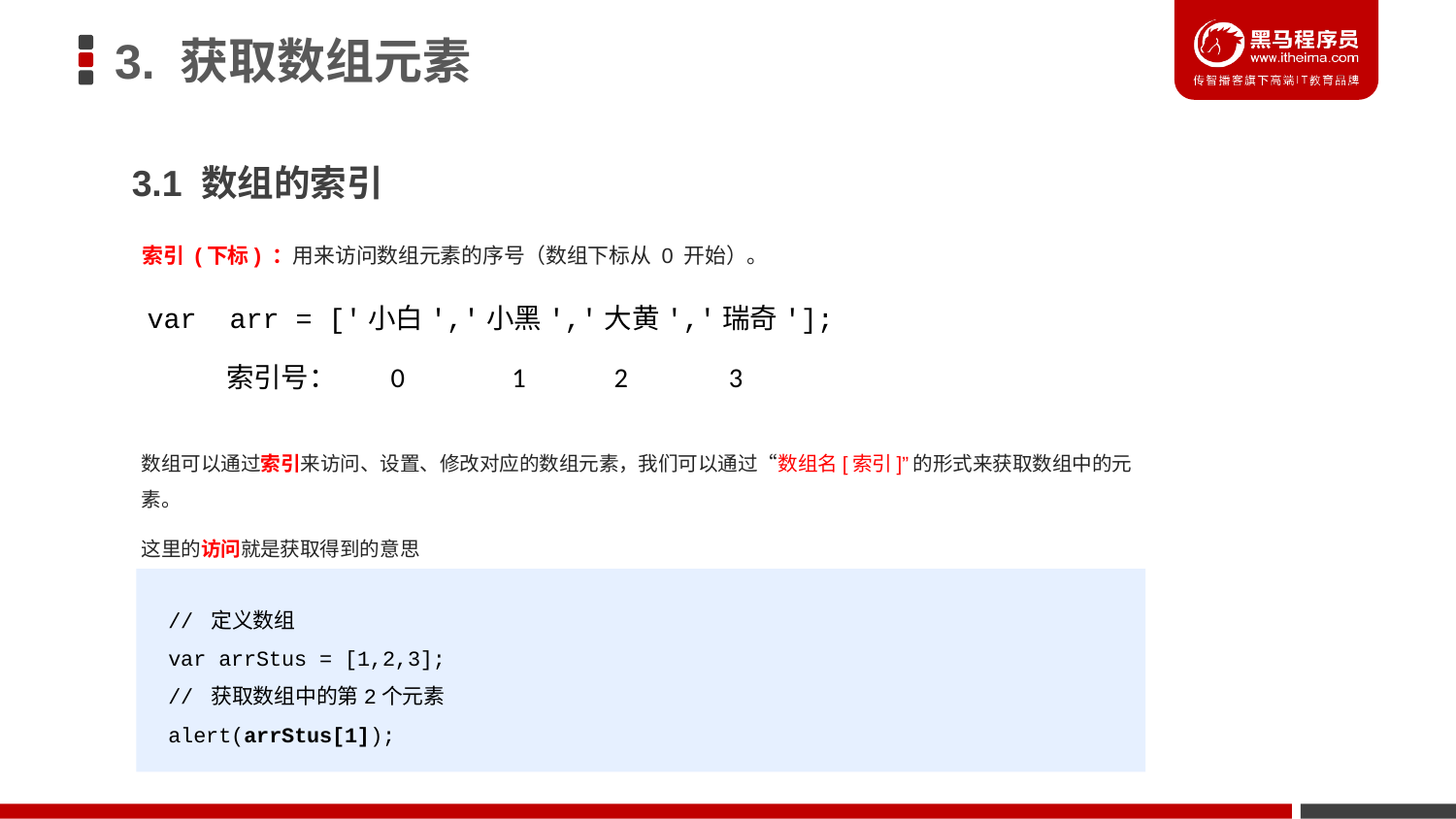

# 3. 获取数组元素
3.1 数组的索引
索引 (下标) ：用来访问数组元素的序号（数组下标从 0 开始）。
var  arr = ['小白','小黑','大黄','瑞奇'];
索引号：
0                 1              2                3
数组可以通过索引来访问、设置、修改对应的数组元素，我们可以通过“数组名[索引]”的形式来获取数组中的元素。
这里的访问就是获取得到的意思
// 定义数组
var arrStus = [1,2,3];
// 获取数组中的第2个元素
alert(arrStus[1]);